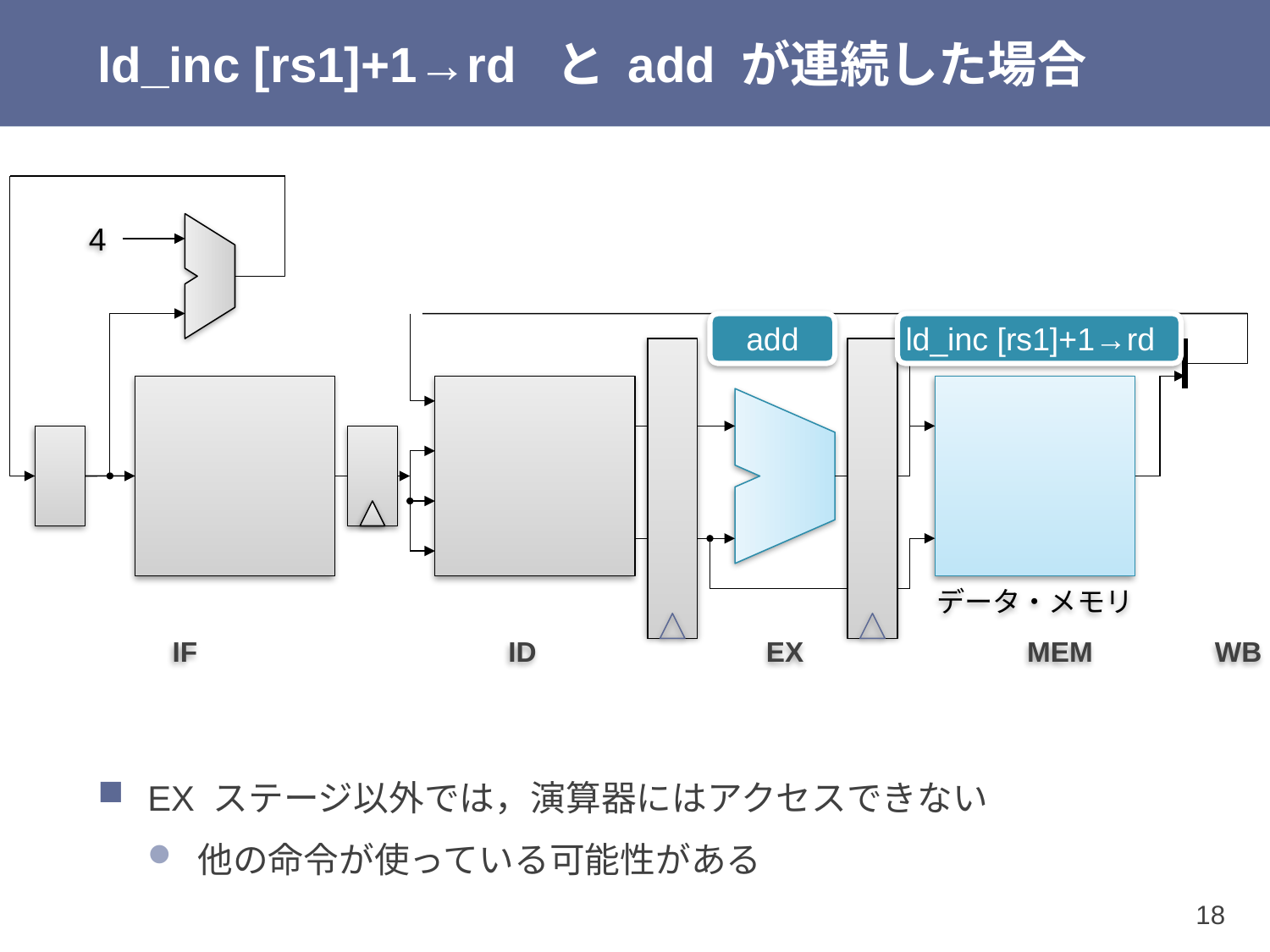

# ld_inc [rs1]+1→rd  と add が連続した場合

4

add
ld_inc [rs1]+1→rd

データ・メモリ

IF
ID
EX
MEM
WB
EX ステージ以外では，演算器にはアクセスできない
他の命令が使っている可能性がある